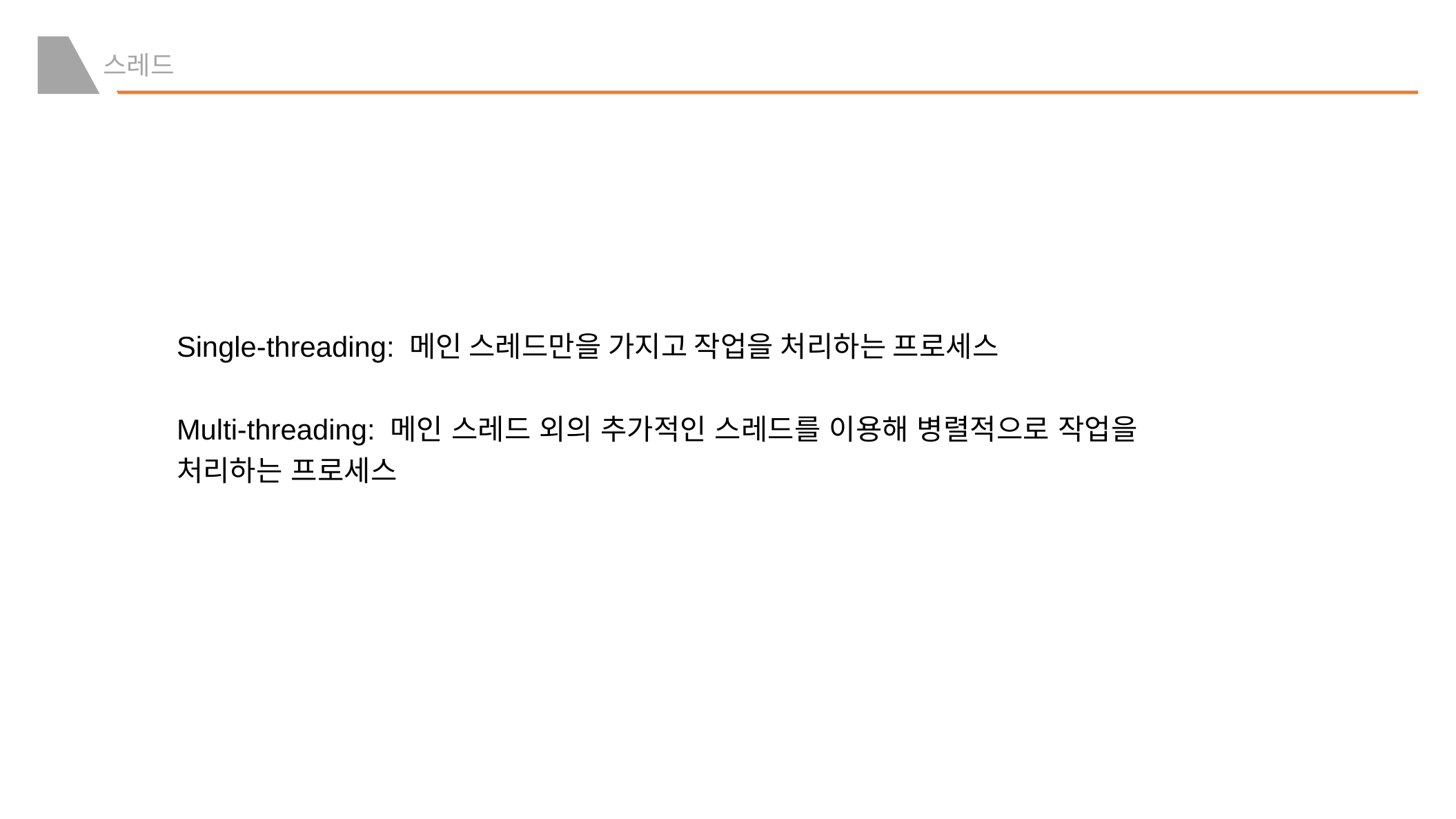

스레드

Single-threading: 메인 스레드만을 가지고 작업을 처리하는 프로세스

Multi-threading: 메인 스레드 외의 추가적인 스레드를 이용해 병렬적으로 작업을 처리하는 프로세스